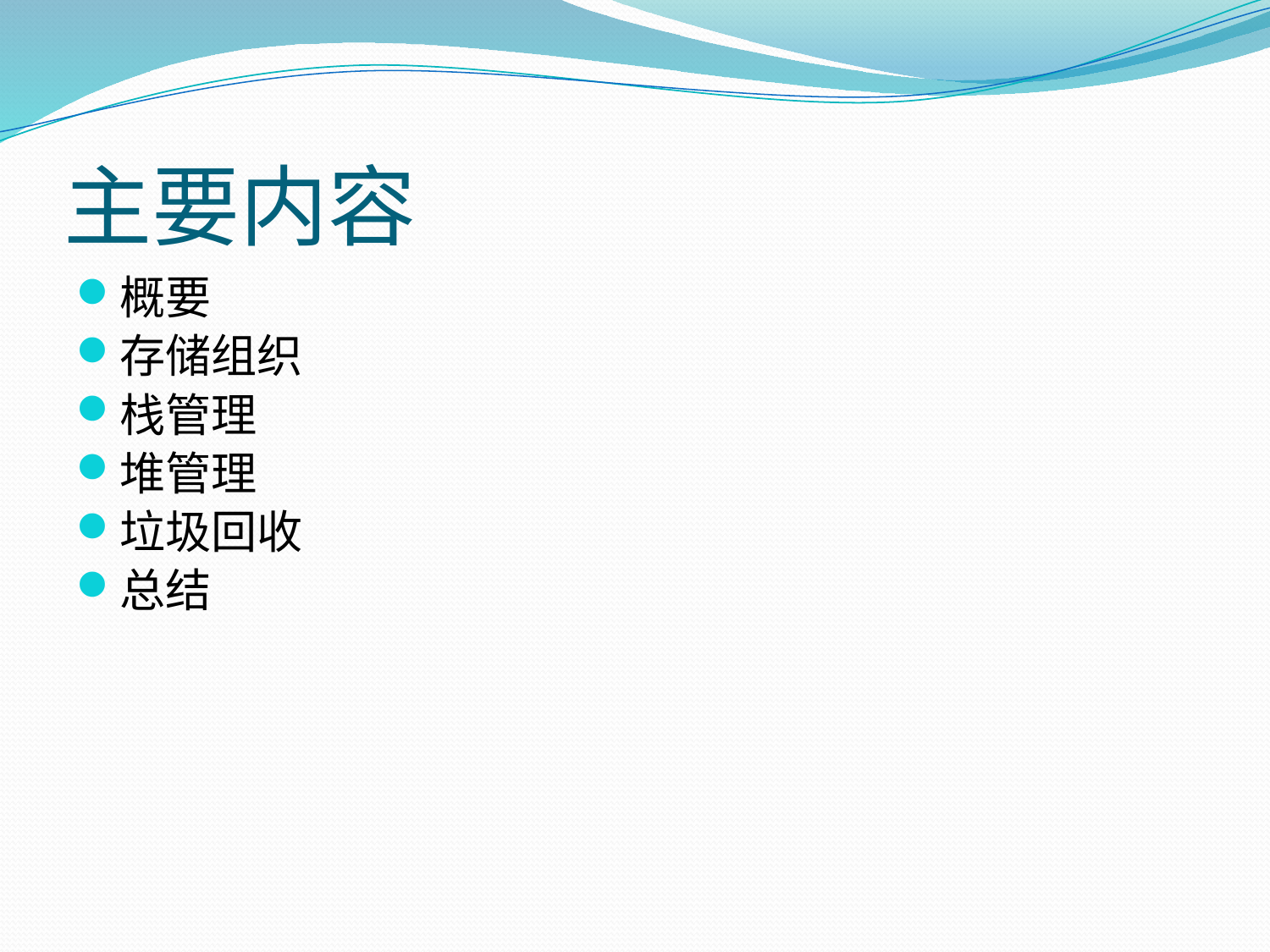

# 主要内容
概要
存储组织
栈管理
堆管理
垃圾回收
总结